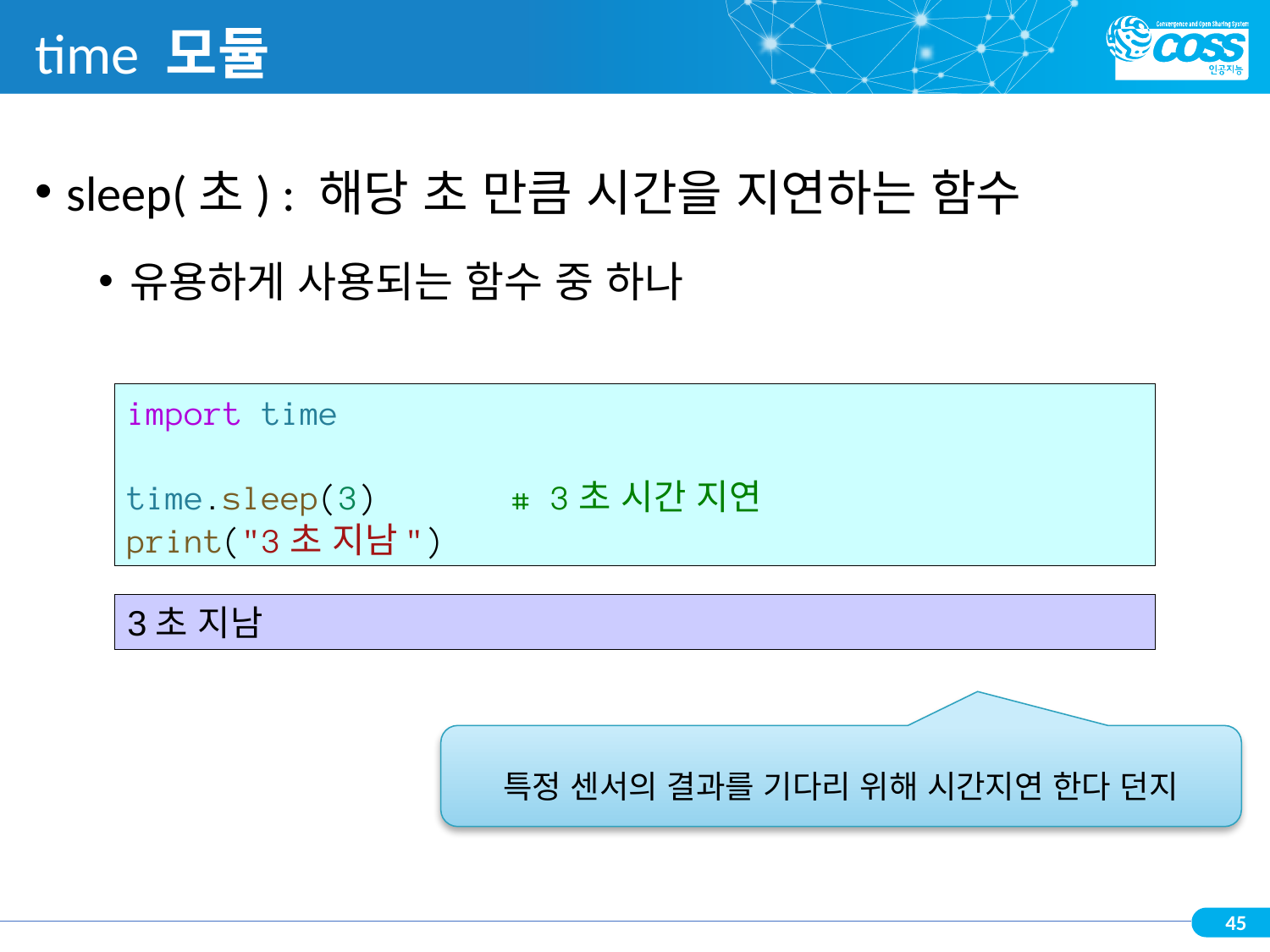

# time 모듈
sleep(초) : 해당 초 만큼 시간을 지연하는 함수
유용하게 사용되는 함수 중 하나
import time
time.sleep(3)       # 3초 시간 지연
print("3초 지남")
3초 지남
특정 센서의 결과를 기다리 위해 시간지연 한다 던지
45